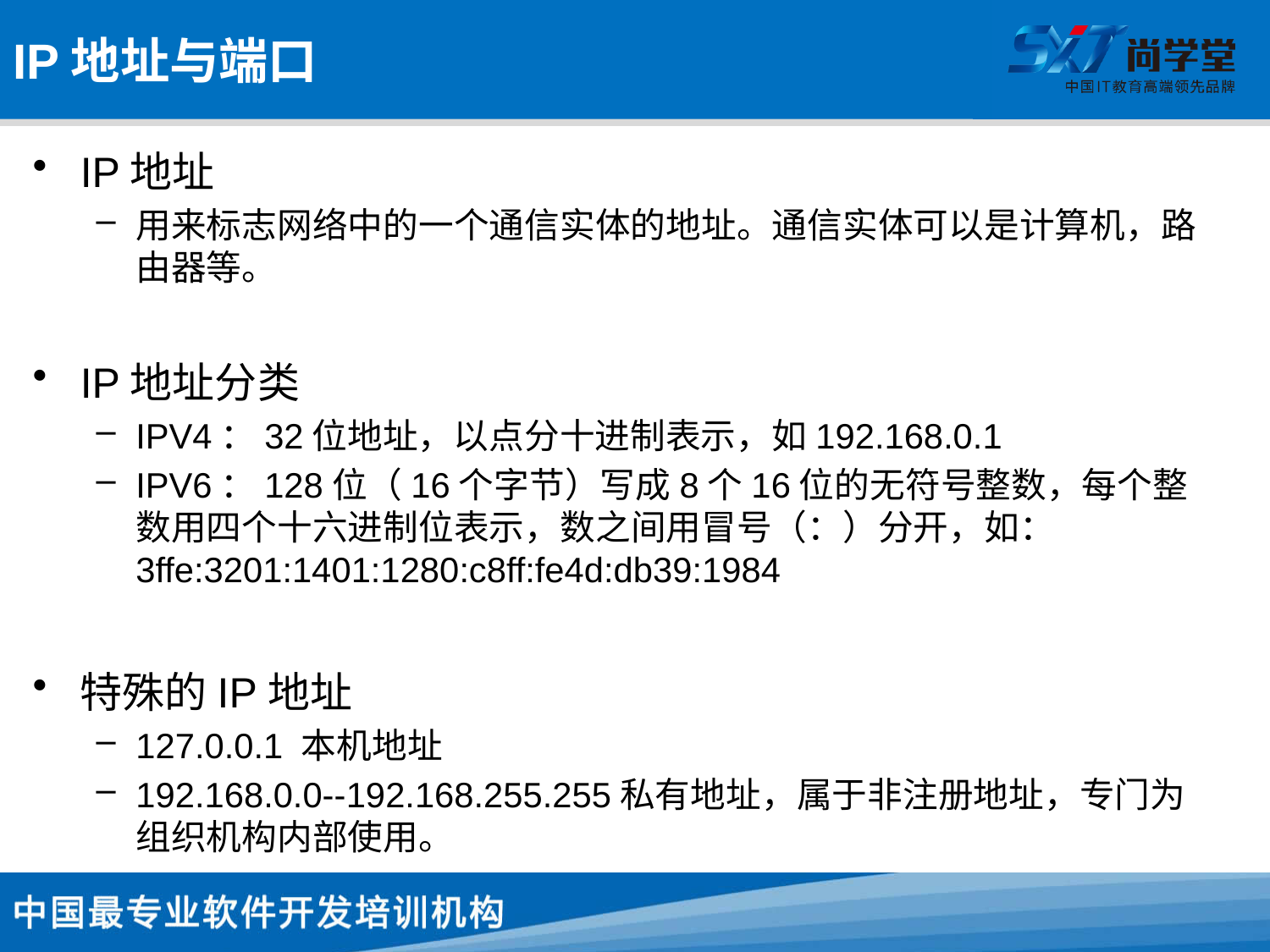

# IP地址与端口
IP地址
用来标志网络中的一个通信实体的地址。通信实体可以是计算机，路由器等。

IP地址分类
IPV4：32位地址，以点分十进制表示，如192.168.0.1
IPV6：128位（16个字节）写成8个16位的无符号整数，每个整数用四个十六进制位表示，数之间用冒号（：）分开，如：3ffe:3201:1401:1280:c8ff:fe4d:db39:1984

特殊的IP地址
127.0.0.1 本机地址
192.168.0.0--192.168.255.255私有地址，属于非注册地址，专门为组织机构内部使用。